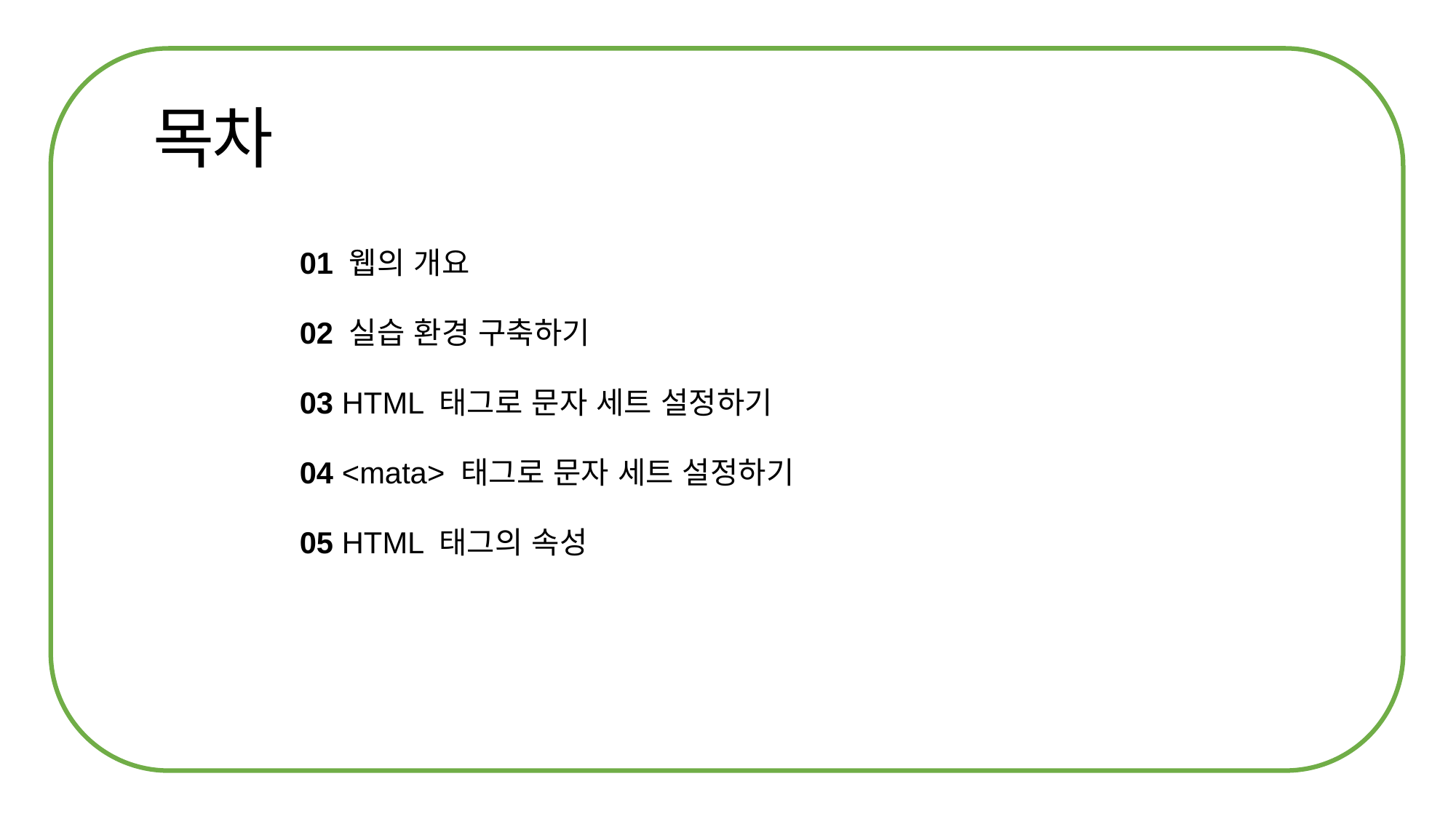

01 웹의 개요
02 실습 환경 구축하기
03 HTML 태그로 문자 세트 설정하기
04 <mata> 태그로 문자 세트 설정하기
05 HTML 태그의 속성